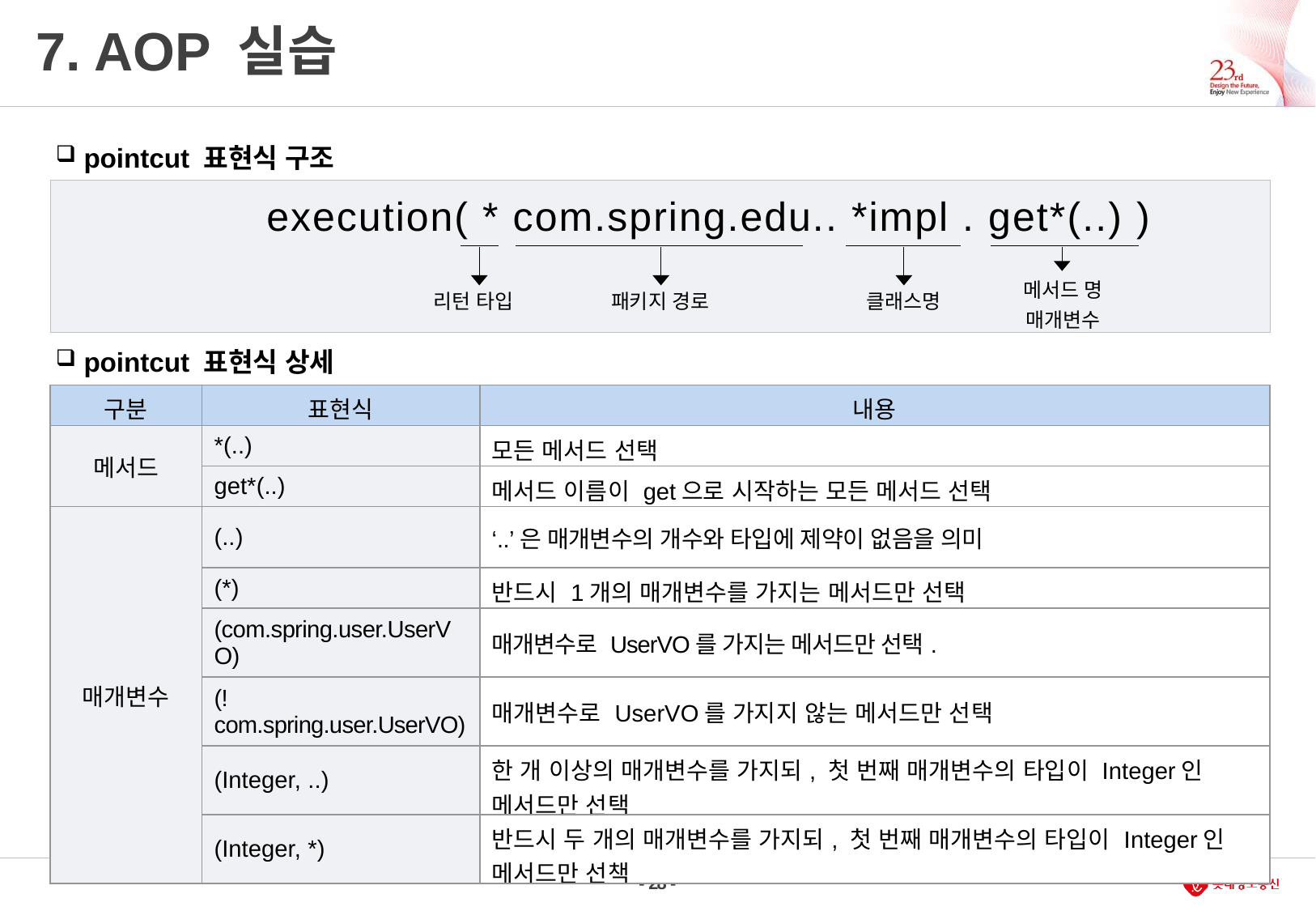

# 7. AOP 실습
 pointcut 표현식 구조

execution( * com.spring.edu.. *impl . get*(..) )
메서드 명
매개변수
리턴 타입
패키지 경로
클래스명
 pointcut 표현식 상세
| 구분 | 표현식 | 내용 |
| --- | --- | --- |
| 메서드 | \*(..) | 모든 메서드 선택 |
|  | get\*(..) | 메서드 이름이 get으로 시작하는 모든 메서드 선택 |
| 매개변수 | (..) | ‘..’은 매개변수의 개수와 타입에 제약이 없음을 의미 |
|  | (\*) | 반드시 1개의 매개변수를 가지는 메서드만 선택 |
|  | (com.spring.user.UserVO) | 매개변수로 UserVO를 가지는 메서드만 선택. |
|  | (!com.spring.user.UserVO) | 매개변수로 UserVO를 가지지 않는 메서드만 선택 |
|  | (Integer, ..) | 한 개 이상의 매개변수를 가지되, 첫 번째 매개변수의 타입이 Integer인 메서드만 선택 |
|  | (Integer, \*) | 반드시 두 개의 매개변수를 가지되, 첫 번째 매개변수의 타입이 Integer인 메서드만 선책 |
- 28 -